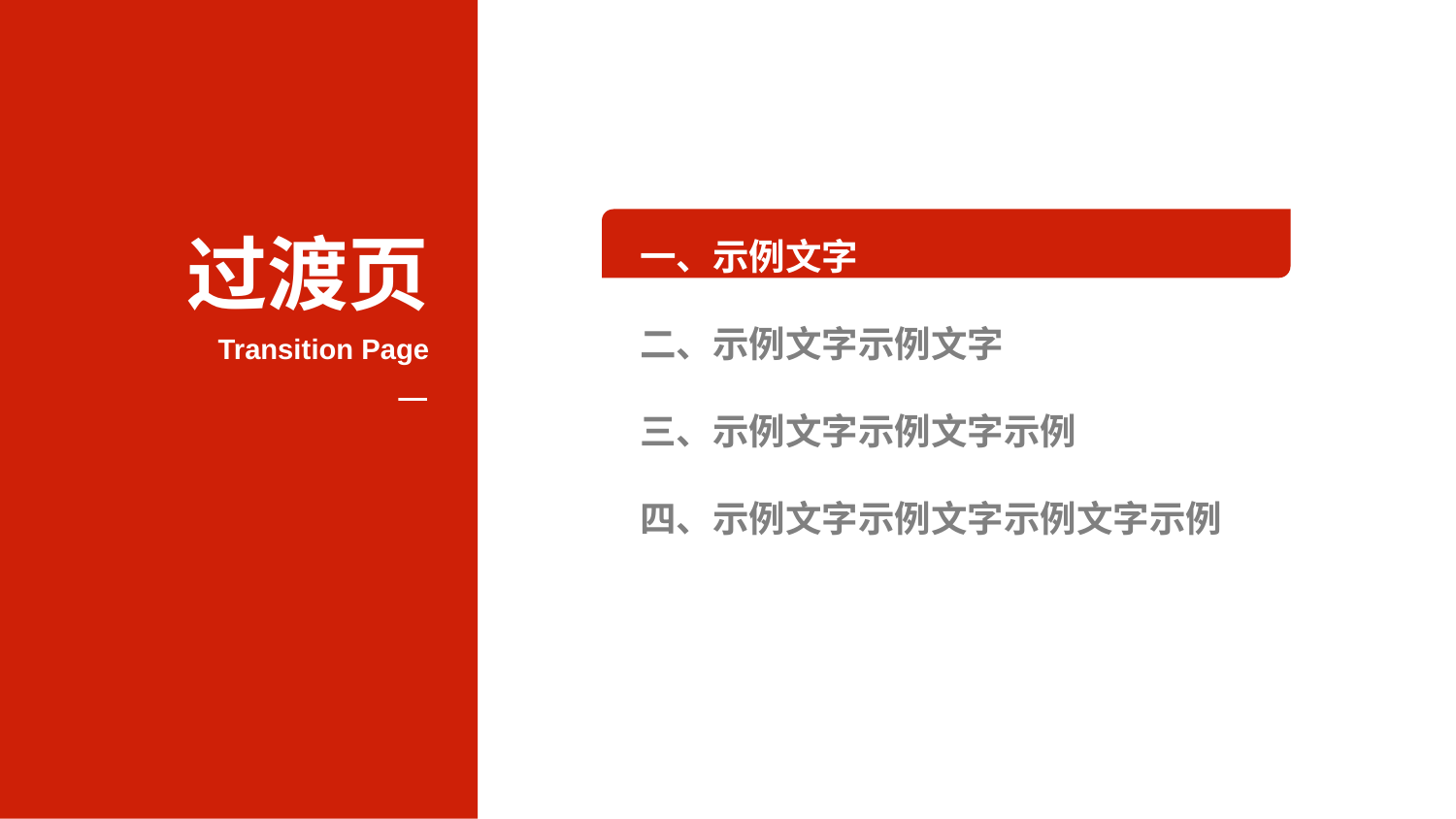

过渡页
一、示例文字
二、示例文字示例文字
三、示例文字示例文字示例
四、示例文字示例文字示例文字示例

Transition Page